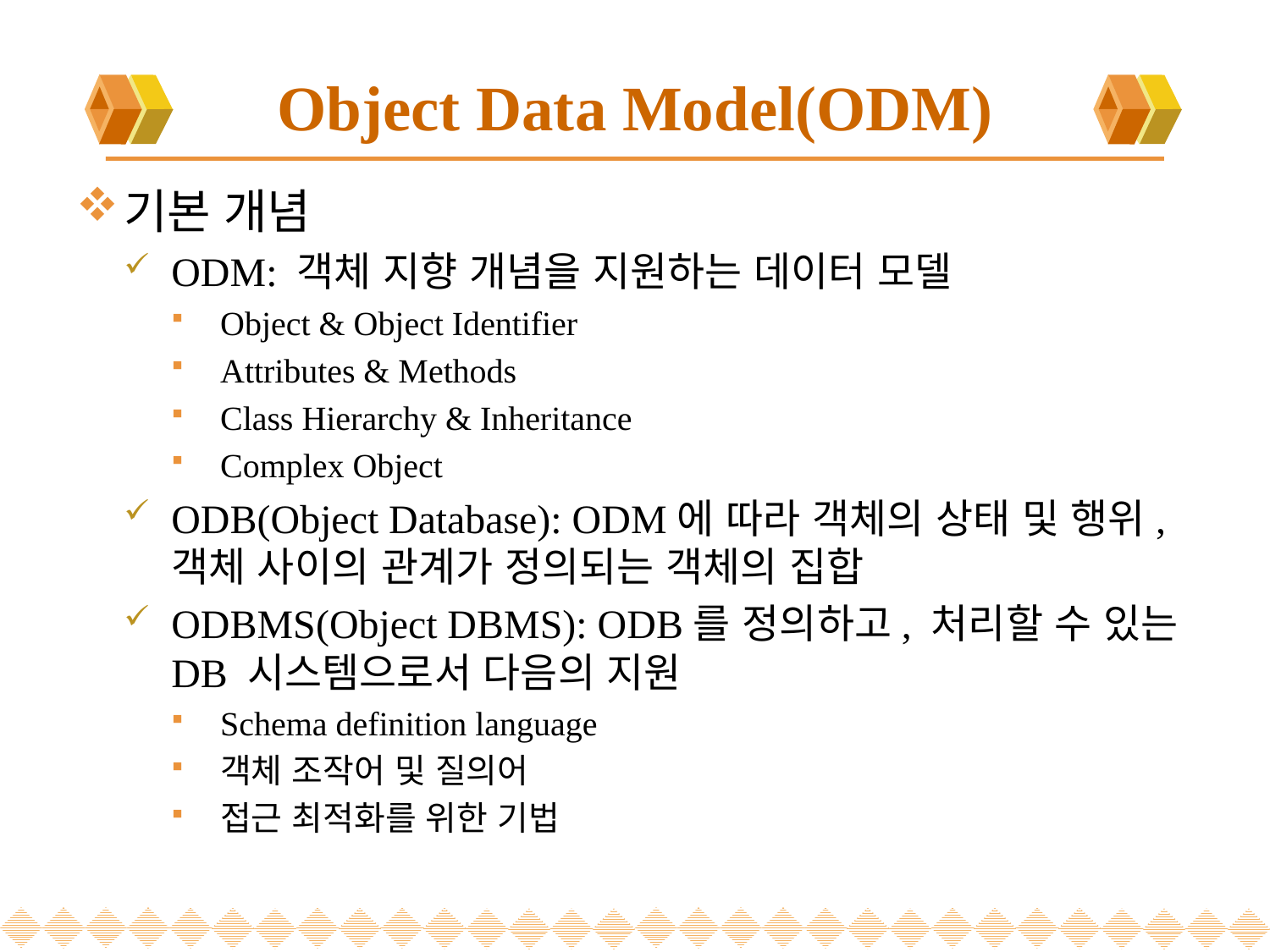

# Object Data Model(ODM)
기본 개념
ODM: 객체 지향 개념을 지원하는 데이터 모델
Object & Object Identifier
Attributes & Methods
Class Hierarchy & Inheritance
Complex Object
ODB(Object Database): ODM에 따라 객체의 상태 및 행위, 객체 사이의 관계가 정의되는 객체의 집합
ODBMS(Object DBMS): ODB를 정의하고, 처리할 수 있는 DB 시스템으로서 다음의 지원
Schema definition language
객체 조작어 및 질의어
접근 최적화를 위한 기법